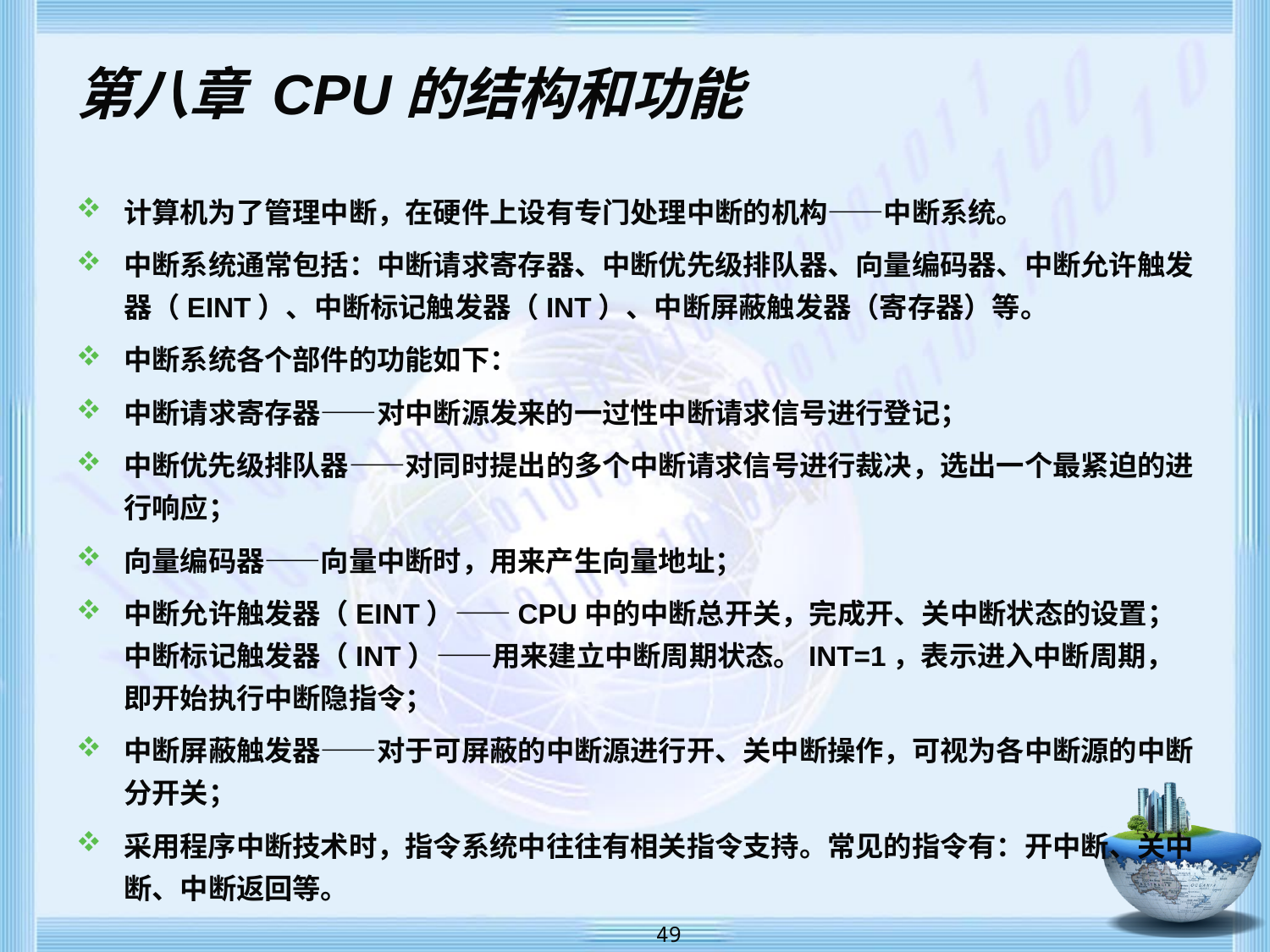

# 第八章 CPU的结构和功能
计算机为了管理中断，在硬件上设有专门处理中断的机构——中断系统。
中断系统通常包括：中断请求寄存器、中断优先级排队器、向量编码器、中断允许触发器（EINT）、中断标记触发器（INT）、中断屏蔽触发器（寄存器）等。
中断系统各个部件的功能如下：
中断请求寄存器——对中断源发来的一过性中断请求信号进行登记；
中断优先级排队器——对同时提出的多个中断请求信号进行裁决，选出一个最紧迫的进行响应；
向量编码器——向量中断时，用来产生向量地址；
中断允许触发器（EINT）——CPU中的中断总开关，完成开、关中断状态的设置；中断标记触发器（INT）——用来建立中断周期状态。INT=1，表示进入中断周期，即开始执行中断隐指令；
中断屏蔽触发器——对于可屏蔽的中断源进行开、关中断操作，可视为各中断源的中断分开关；
采用程序中断技术时，指令系统中往往有相关指令支持。常见的指令有：开中断、关中断、中断返回等。

    49